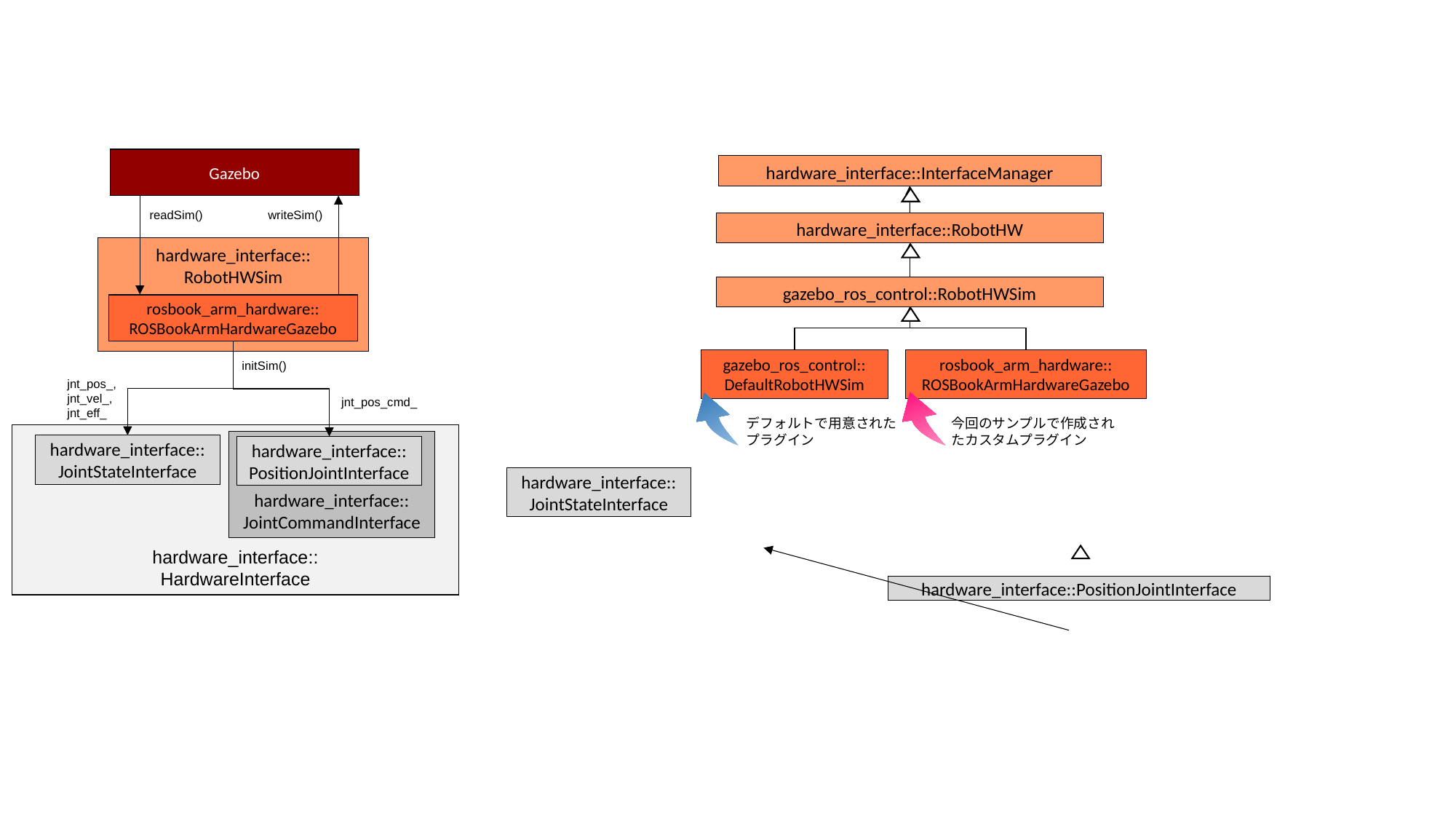

Gazebo
hardware_interface::InterfaceManager

readSim()
writeSim()
hardware_interface::RobotHW
hardware_interface::
RobotHWSim

gazebo_ros_control::RobotHWSim
rosbook_arm_hardware::
ROSBookArmHardwareGazebo

gazebo_ros_control::
DefaultRobotHWSim
rosbook_arm_hardware::
ROSBookArmHardwareGazebo
initSim()
jnt_pos_,
jnt_vel_,
jnt_eff_
jnt_pos_cmd_

デフォルトで用意された
プラグイン
今回のサンプルで作成されたカスタムプラグイン
hardware_interface::
HardwareInterface
hardware_interface::
JointCommandInterface
hardware_interface::
JointStateInterface
hardware_interface::
PositionJointInterface
hardware_interface::
JointStateInterface

hardware_interface::PositionJointInterface